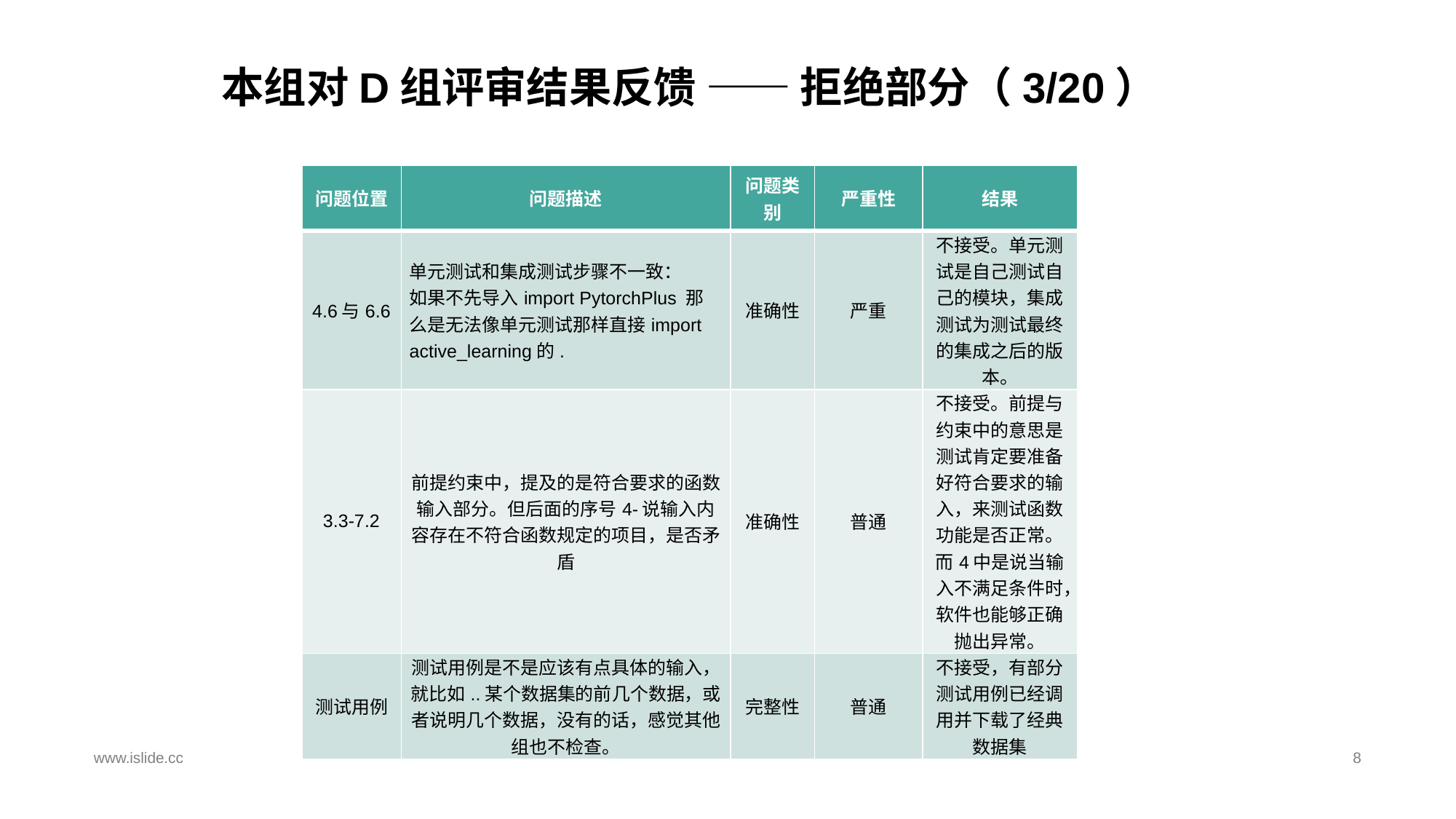

# 本组对D组评审结果反馈 —— 拒绝部分（3/20）
| 问题位置 | 问题描述 | 问题类别 | 严重性 | 结果 |
| --- | --- | --- | --- | --- |
| 4.6与6.6 | 单元测试和集成测试步骤不一致： 如果不先导入import PytorchPlus 那么是无法像单元测试那样直接import active\_learning的. | 准确性 | 严重 | 不接受。单元测试是自己测试自己的模块，集成测试为测试最终的集成之后的版本。 |
| 3.3-7.2 | 前提约束中，提及的是符合要求的函数输入部分。但后面的序号4-说输入内容存在不符合函数规定的项目，是否矛盾 | 准确性 | 普通 | 不接受。前提与约束中的意思是测试肯定要准备好符合要求的输入，来测试函数功能是否正常。而4中是说当输入不满足条件时，软件也能够正确抛出异常。 |
| 测试用例 | 测试用例是不是应该有点具体的输入，就比如..某个数据集的前几个数据，或者说明几个数据，没有的话，感觉其他组也不检查。 | 完整性 | 普通 | 不接受，有部分测试用例已经调用并下载了经典数据集 |
www.islide.cc
8